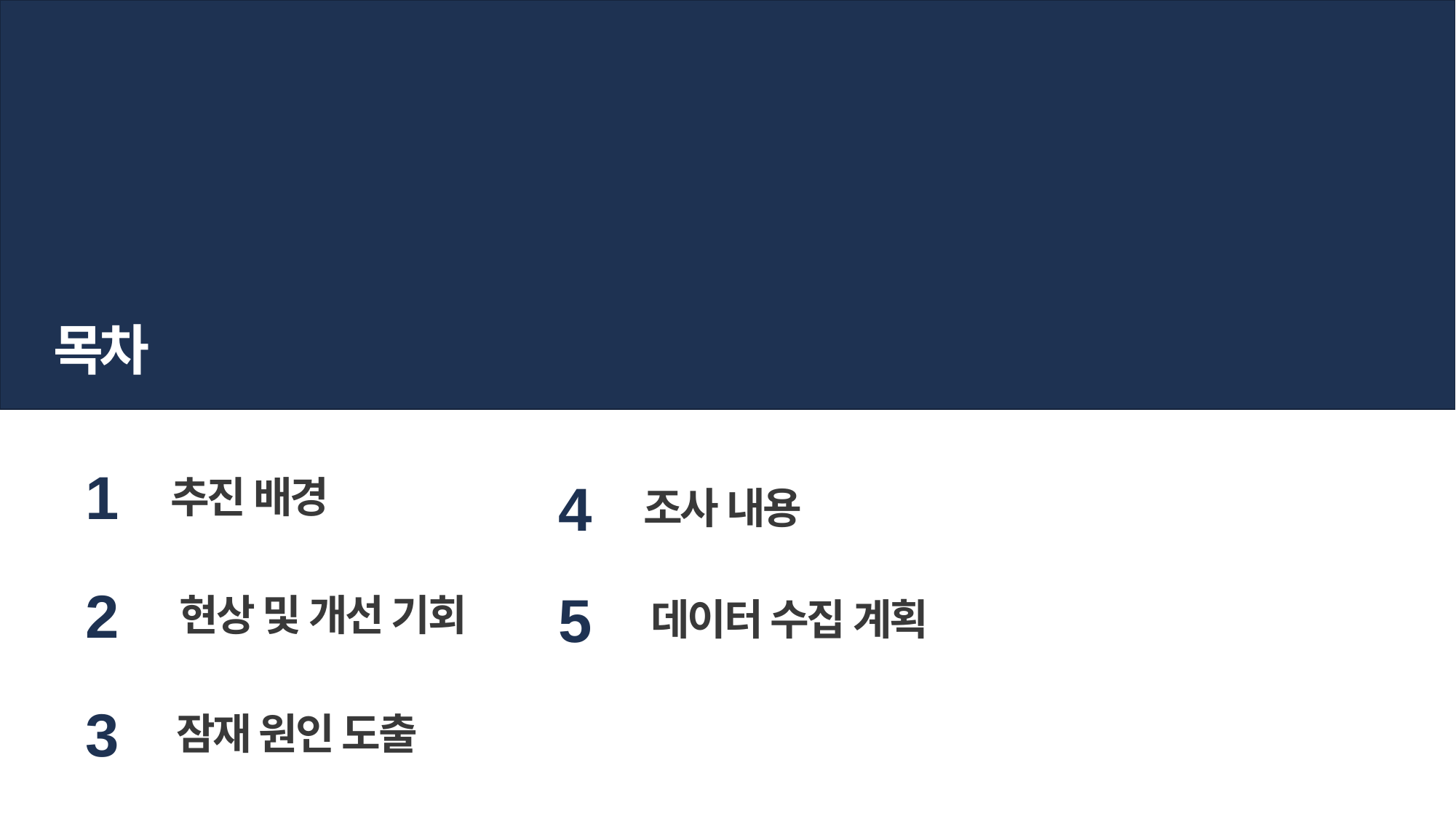

목차
1
추진 배경
4
조사 내용
2
현상 및 개선 기회
5
데이터 수집 계획
3
잠재 원인 도출